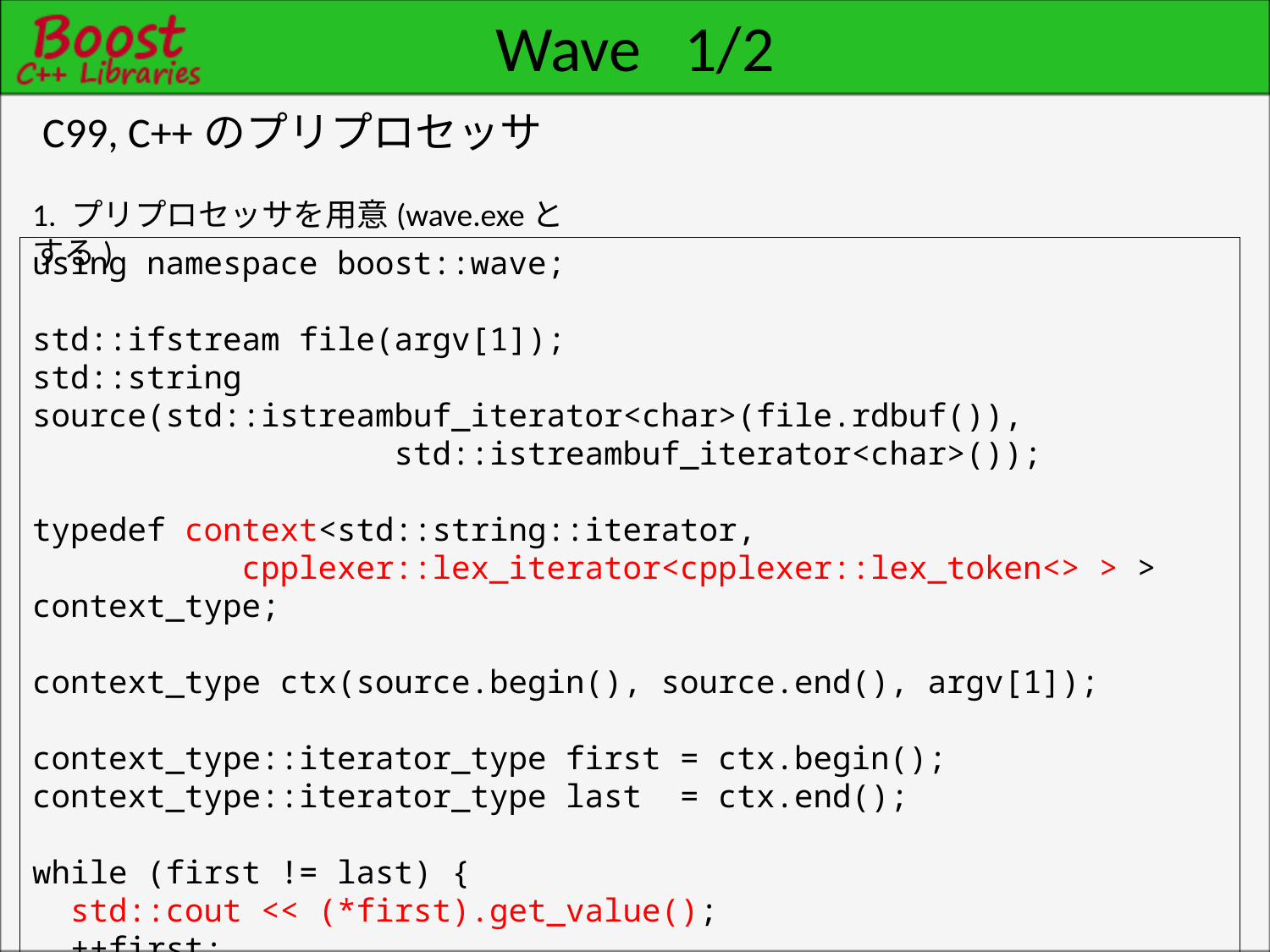

# Wave   1/2
C99, C++のプリプロセッサ
1. プリプロセッサを用意(wave.exeとする)
using namespace boost::wave;

std::ifstream file(argv[1]);
std::string source(std::istreambuf_iterator<char>(file.rdbuf()),
                   std::istreambuf_iterator<char>());

typedef context<std::string::iterator,
           cpplexer::lex_iterator<cpplexer::lex_token<> > > context_type;

context_type ctx(source.begin(), source.end(), argv[1]);

context_type::iterator_type first = ctx.begin();
context_type::iterator_type last  = ctx.end();

while (first != last) {
  std::cout << (*first).get_value();
  ++first;
}